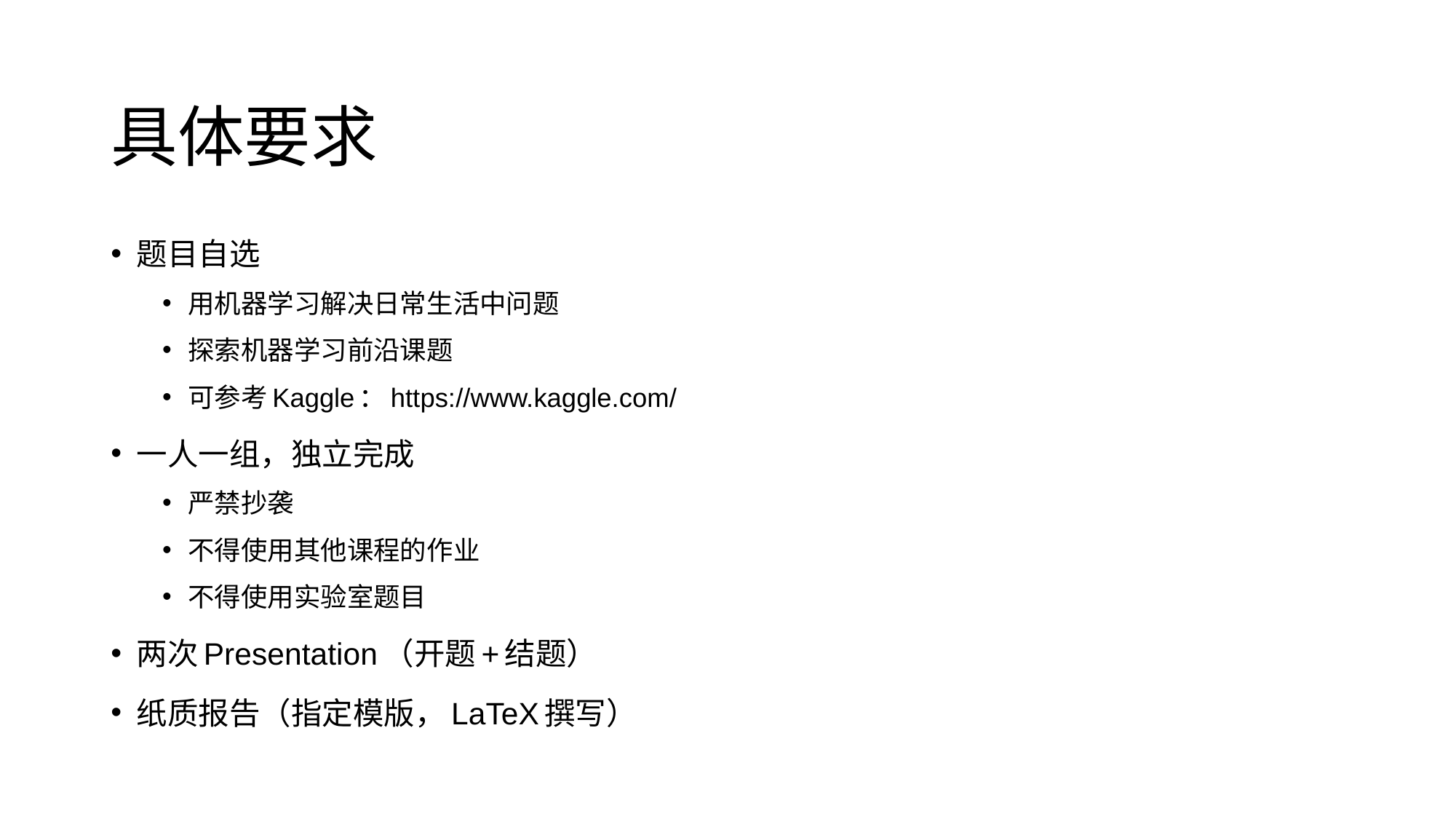

# 具体要求
题目自选
用机器学习解决日常生活中问题
探索机器学习前沿课题
可参考Kaggle：https://www.kaggle.com/
一人一组，独立完成
严禁抄袭
不得使用其他课程的作业
不得使用实验室题目
两次Presentation（开题+结题）
纸质报告（指定模版，LaTeX撰写）